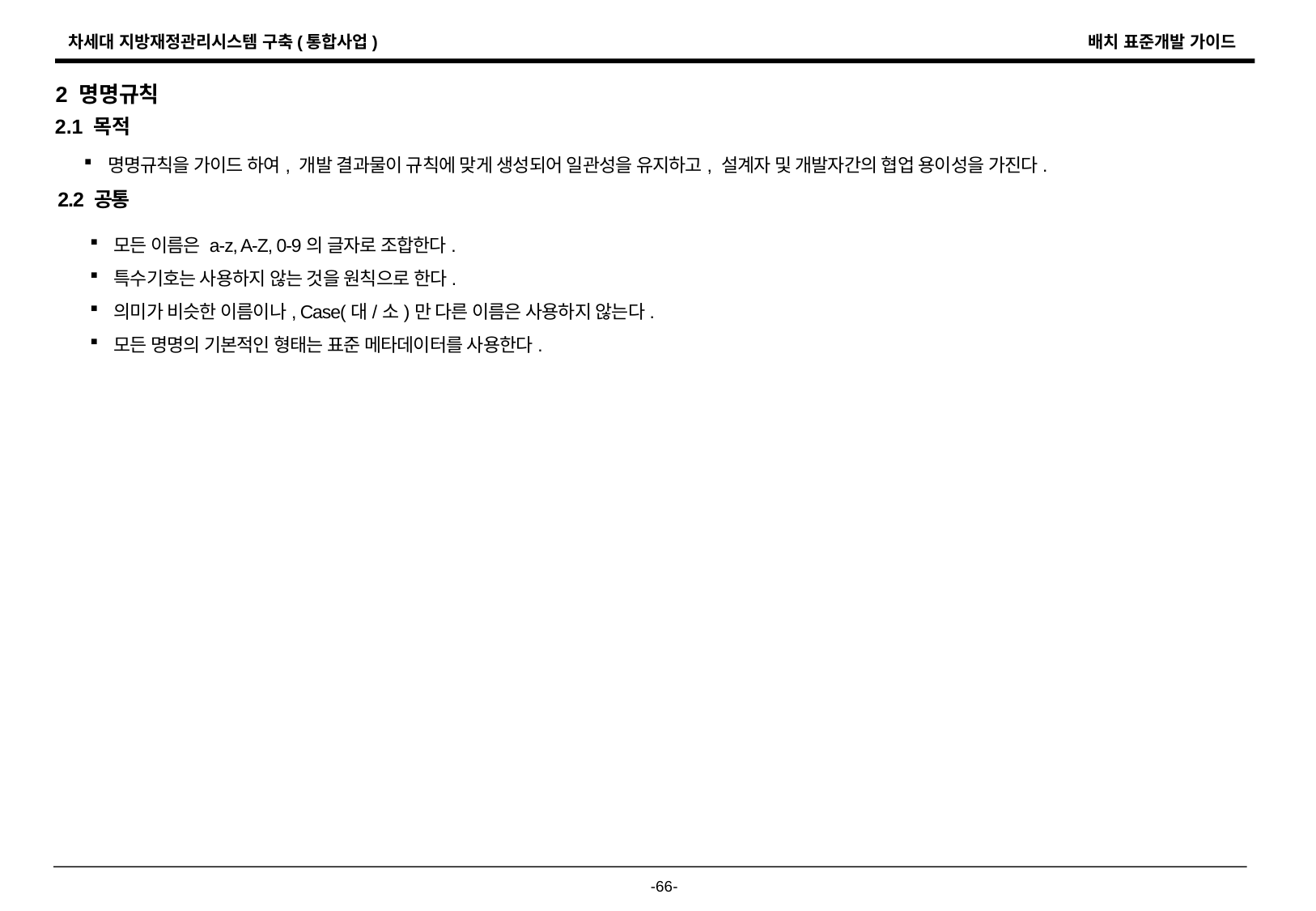

2 명명규칙
2.1 목적
명명규칙을 가이드 하여, 개발 결과물이 규칙에 맞게 생성되어 일관성을 유지하고, 설계자 및 개발자간의 협업 용이성을 가진다.
2.2 공통
모든 이름은 a-z, A-Z, 0-9의 글자로 조합한다.
특수기호는 사용하지 않는 것을 원칙으로 한다.
의미가 비슷한 이름이나, Case(대/소)만 다른 이름은 사용하지 않는다.
모든 명명의 기본적인 형태는 표준 메타데이터를 사용한다.